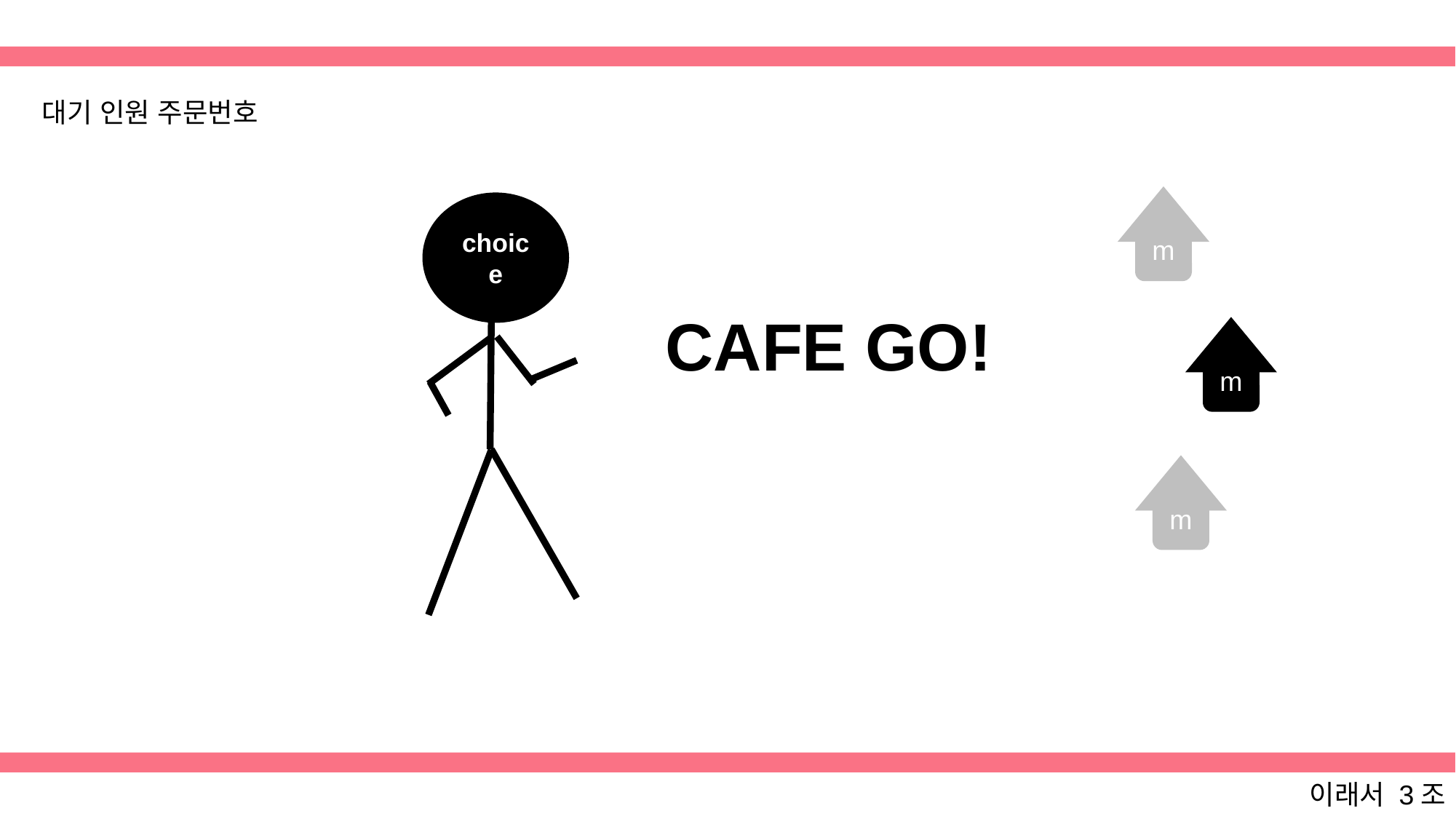

대기 인원 주문번호

choice
m
CAFE GO!

m

m

이래서 3조